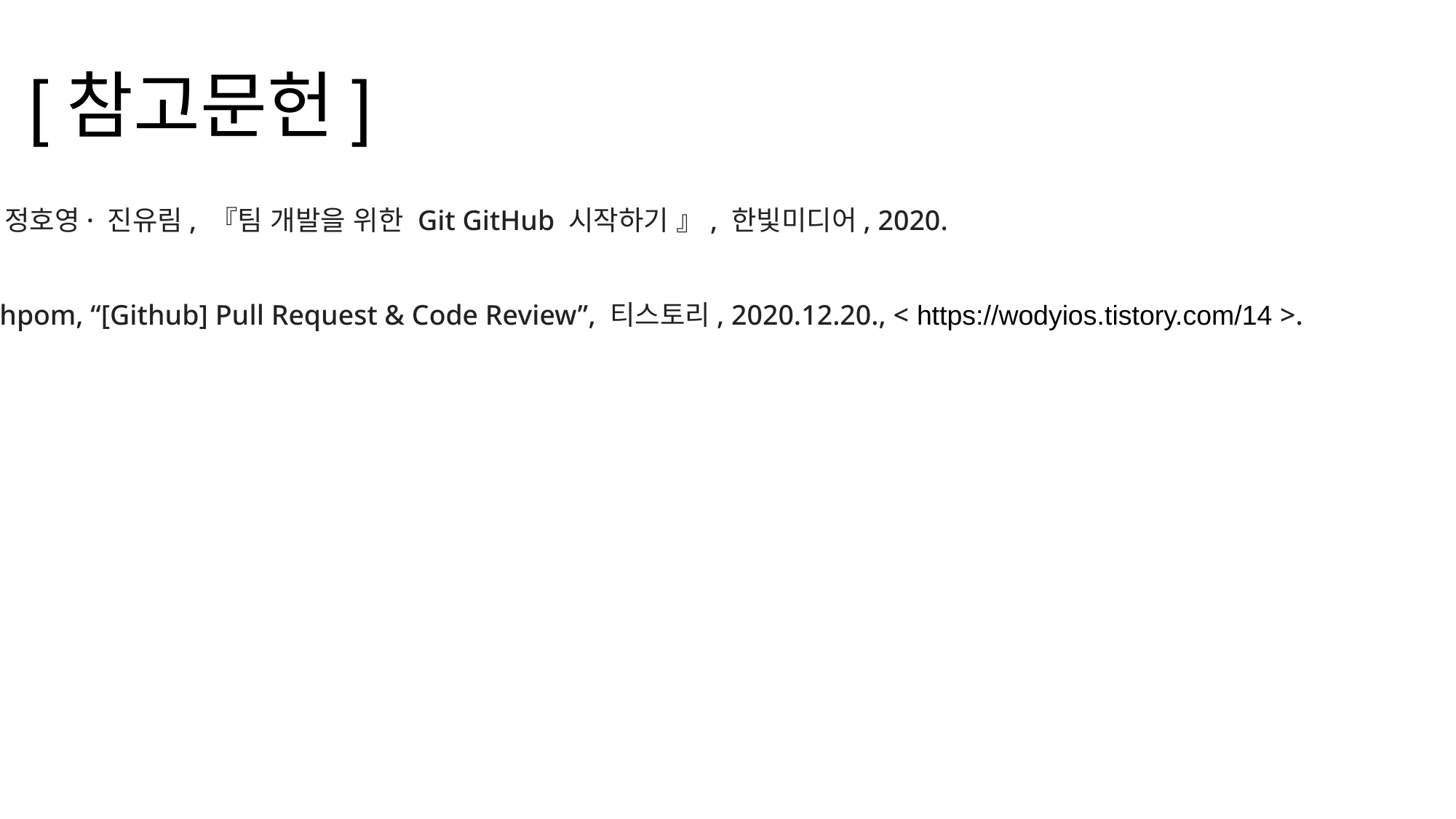

[참고문헌]
정호영· 진유림, 『팀 개발을 위한 Git GitHub 시작하기 』, 한빛미디어, 2020.
phpom, “[Github] Pull Request & Code Review”, 티스토리, 2020.12.20., < https://wodyios.tistory.com/14 >.